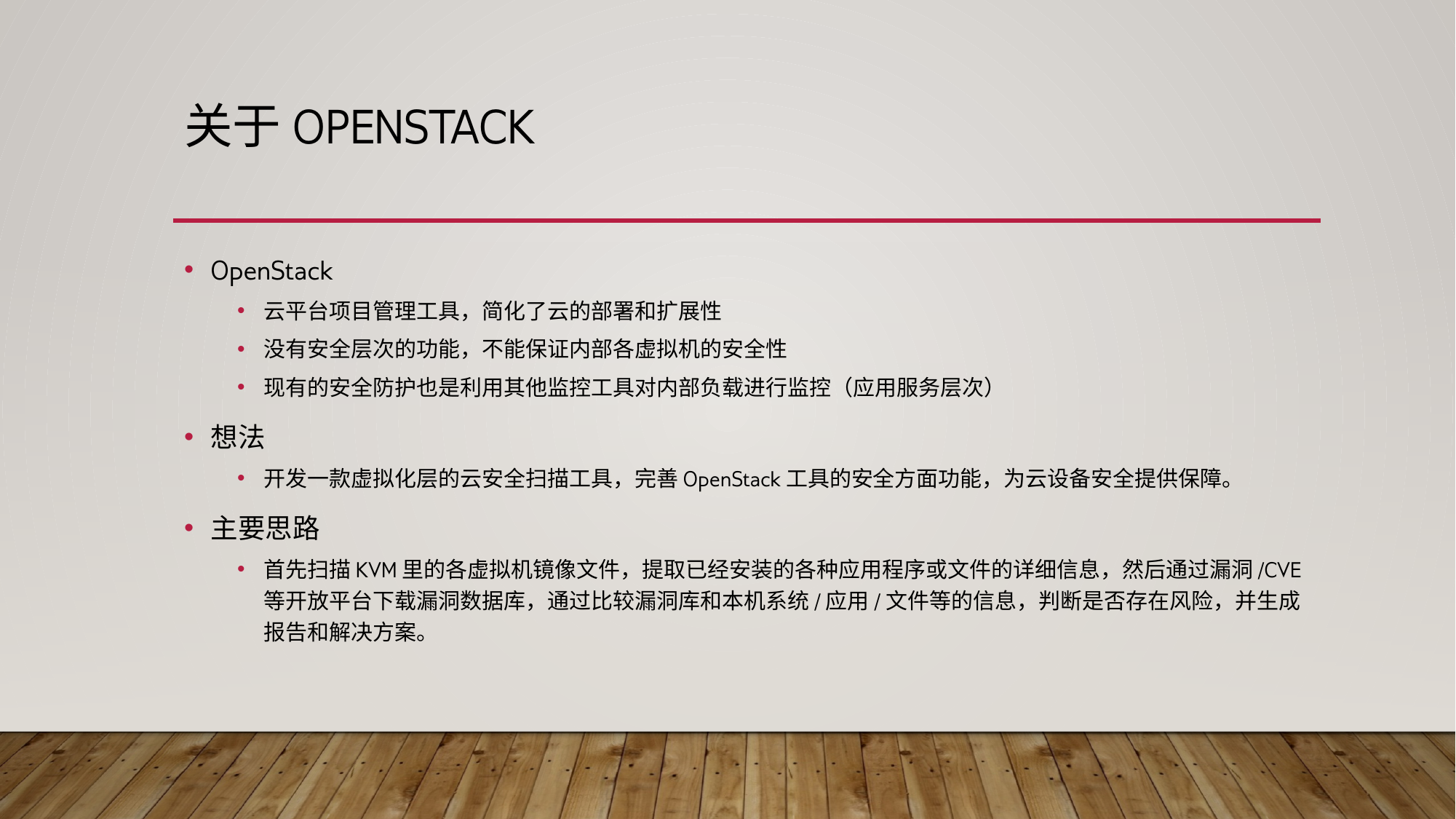

# 关于OpenStack
OpenStack
云平台项目管理工具，简化了云的部署和扩展性
没有安全层次的功能，不能保证内部各虚拟机的安全性
现有的安全防护也是利用其他监控工具对内部负载进行监控（应用服务层次）
想法
开发一款虚拟化层的云安全扫描工具，完善OpenStack工具的安全方面功能，为云设备安全提供保障。
主要思路
首先扫描KVM里的各虚拟机镜像文件，提取已经安装的各种应用程序或文件的详细信息，然后通过漏洞/CVE等开放平台下载漏洞数据库，通过比较漏洞库和本机系统/应用/文件等的信息，判断是否存在风险，并生成报告和解决方案。